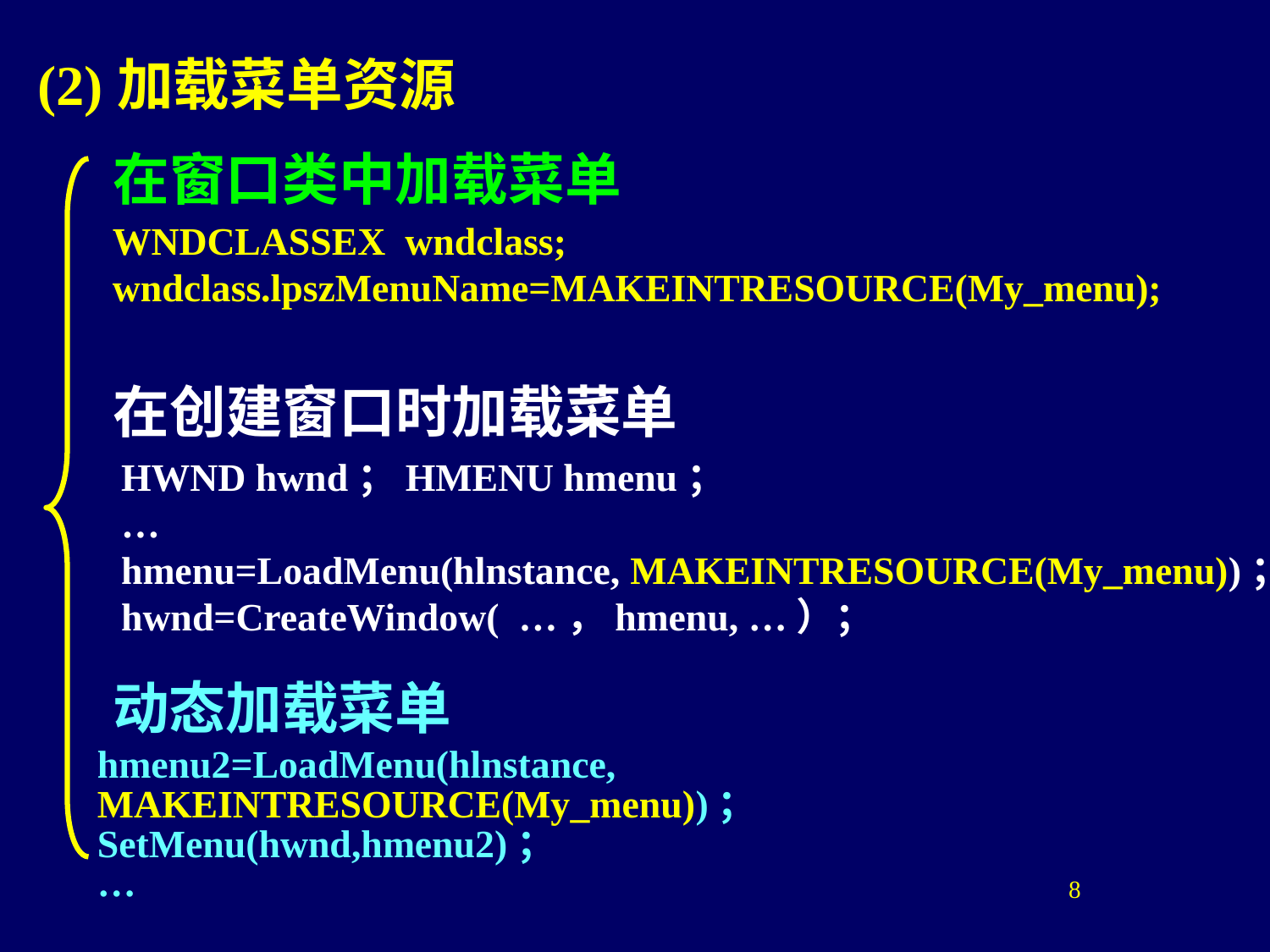

(2)加载菜单资源
在窗口类中加载菜单

WNDCLASSEX  wndclass;
wndclass.lpszMenuName=MAKEINTRESOURCE(My_menu);
在创建窗口时加载菜单
HWND hwnd；HMENU hmenu；
…
hmenu=LoadMenu(hlnstance, MAKEINTRESOURCE(My_menu))；
hwnd=CreateWindow(  …，hmenu, …）；
动态加载菜单
hmenu2=LoadMenu(hlnstance, MAKEINTRESOURCE(My_menu))；
SetMenu(hwnd,hmenu2)；
…
8